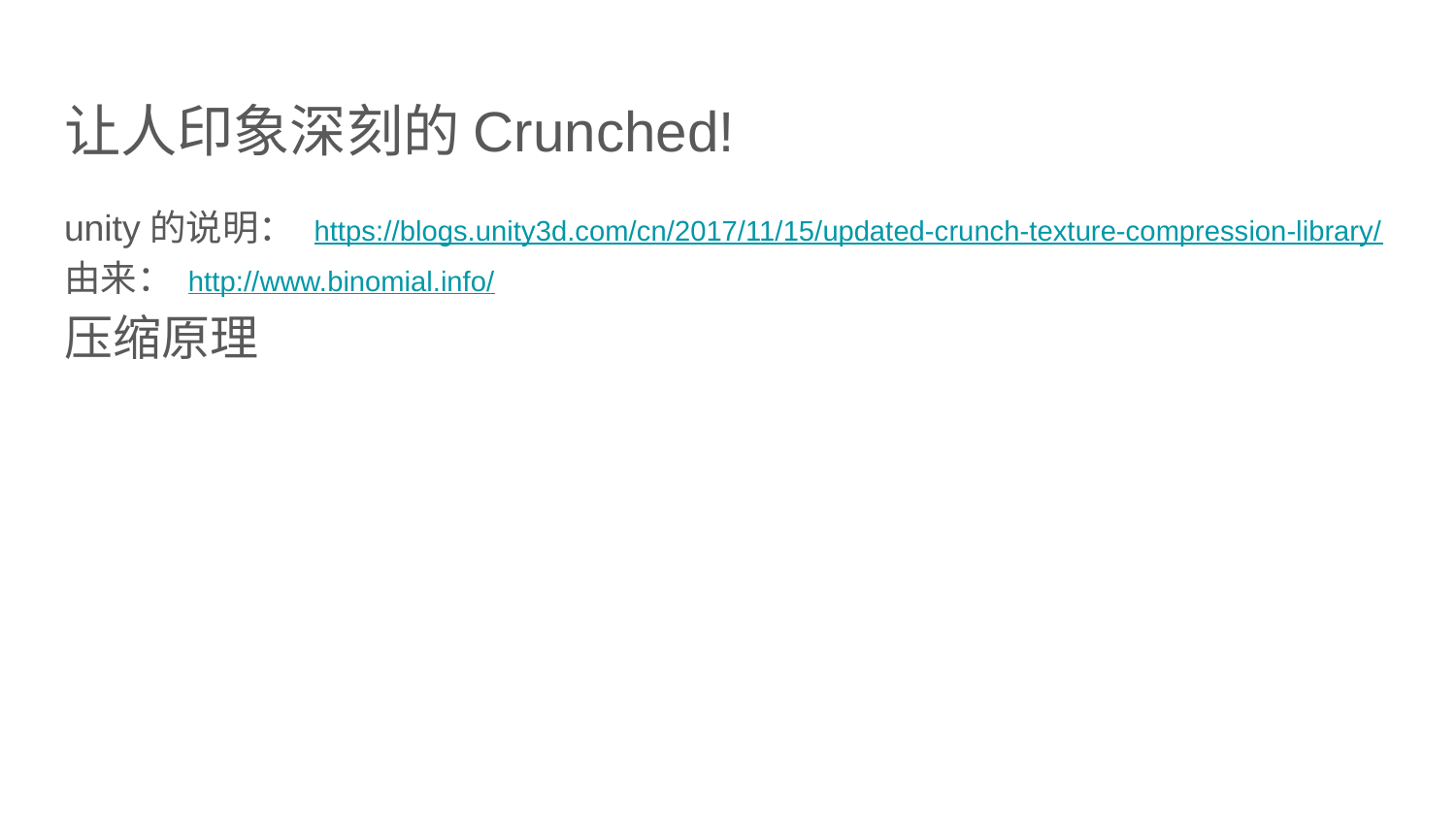

# 让人印象深刻的Crunched!
unity的说明： https://blogs.unity3d.com/cn/2017/11/15/updated-crunch-texture-compression-library/
由来： http://www.binomial.info/
压缩原理